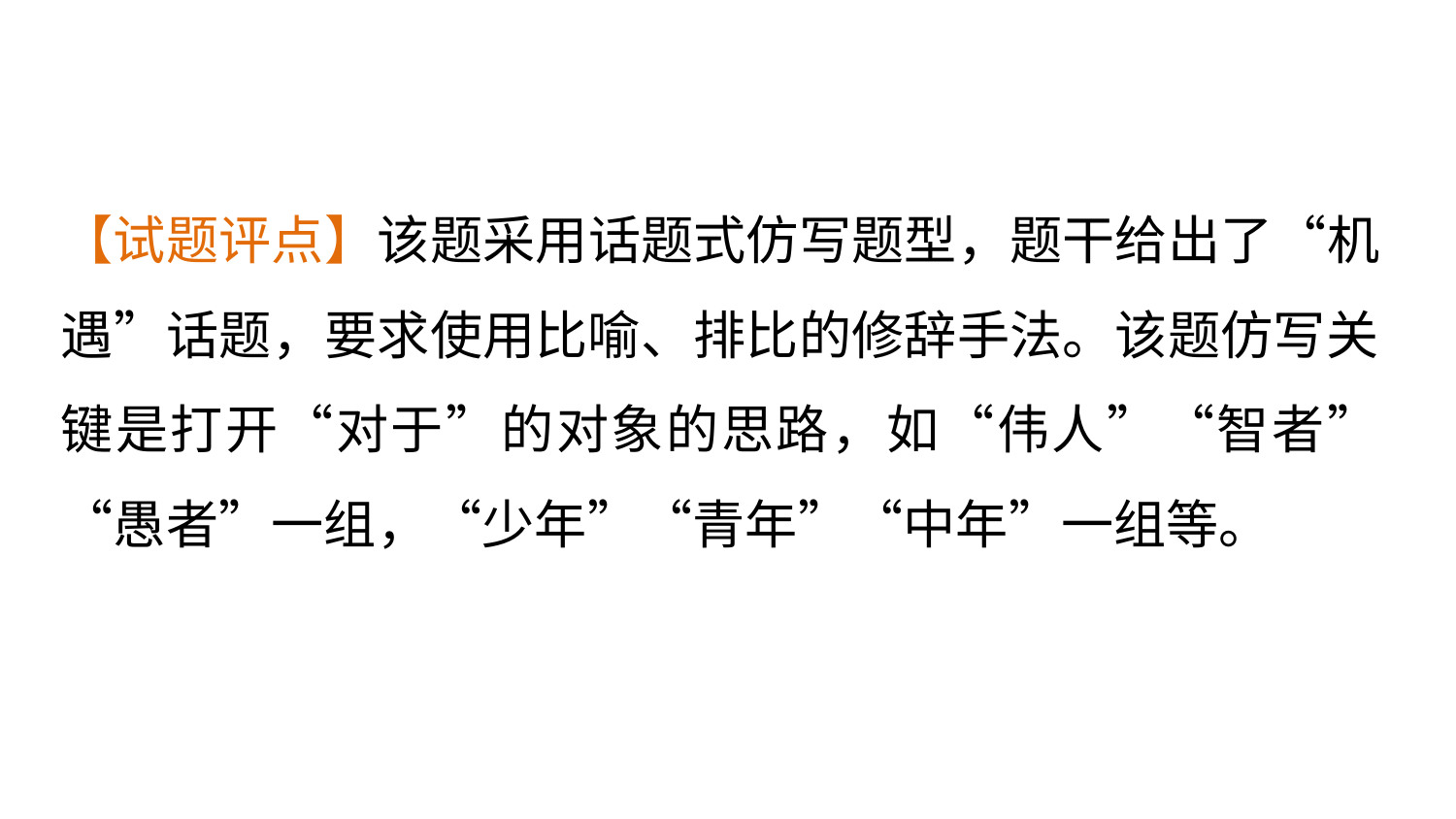

【试题评点】该题采用话题式仿写题型，题干给出了“机遇”话题，要求使用比喻、排比的修辞手法。该题仿写关键是打开“对于”的对象的思路，如“伟人”“智者”“愚者”一组，“少年”“青年”“中年”一组等。